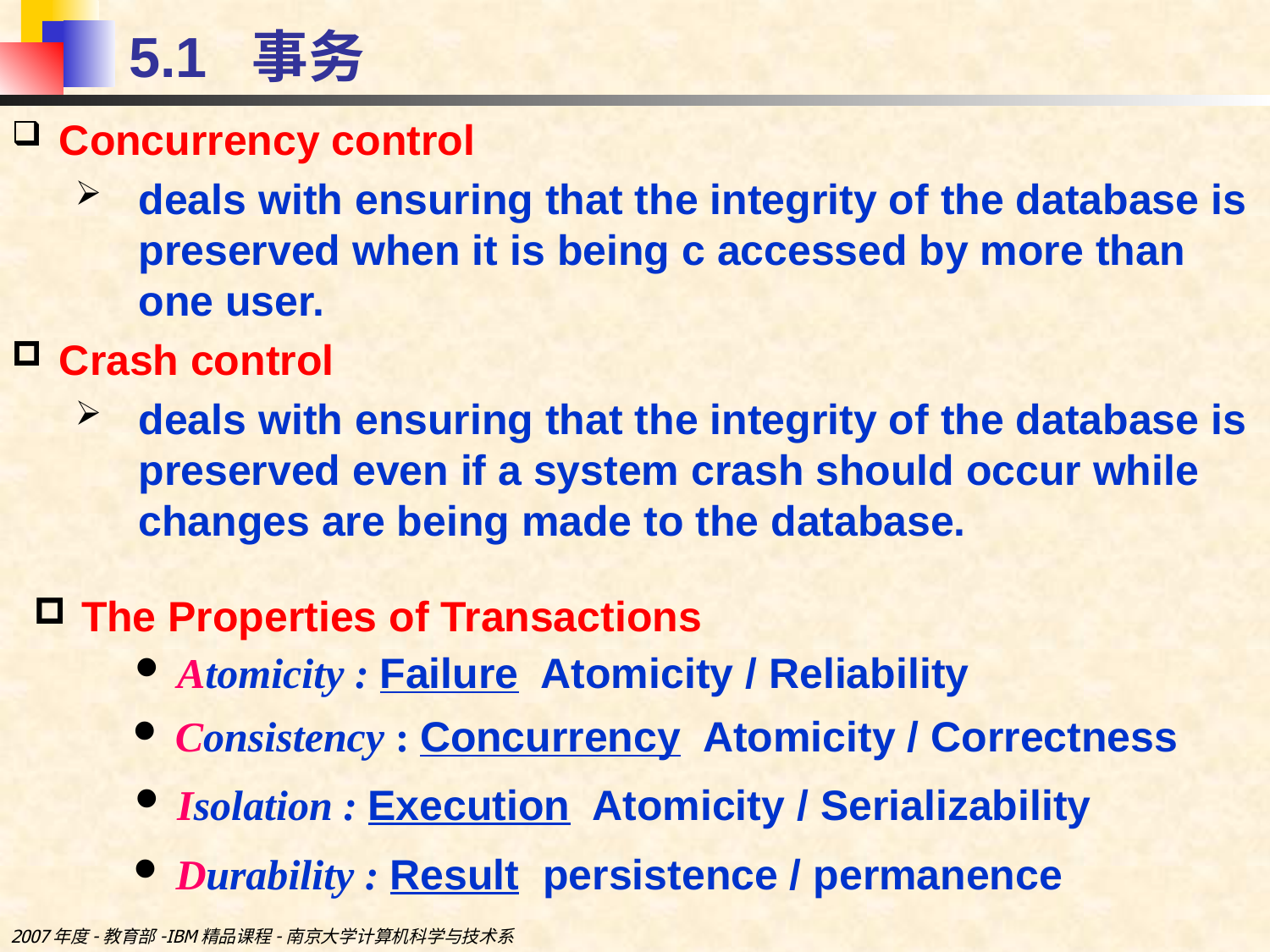

# 5.1  事务
Concurrency control
deals with ensuring that the integrity of the database is preserved when it is being c accessed by more than one user.
Crash control
deals with ensuring that the integrity of the database is preserved even if a system crash should occur while changes are being made to the database.
The Properties of Transactions
 Atomicity : Failure  Atomicity / Reliability
 Consistency : Concurrency  Atomicity / Correctness
 Isolation : Execution  Atomicity / Serializability
 Durability : Result  persistence / permanence